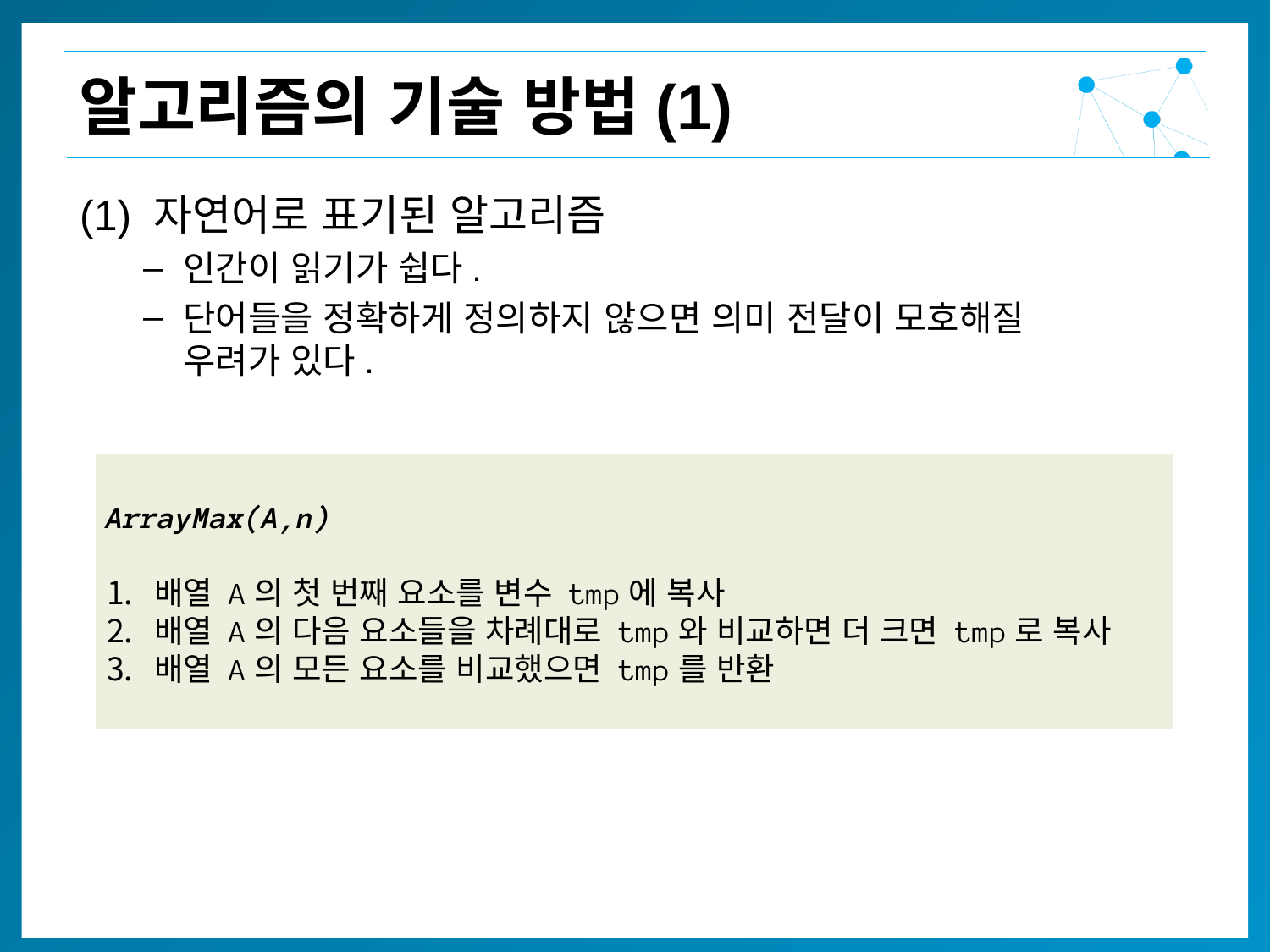

알고리즘의 기술 방법(1)
(1) 자연어로 표기된 알고리즘
인간이 읽기가 쉽다.
단어들을 정확하게 정의하지 않으면 의미 전달이 모호해질
우려가 있다.

ArrayMax(A,n)

배열 A의 첫 번째 요소를 변수 tmp에 복사
배열 A의 다음 요소들을 차례대로 tmp와 비교하면 더 크면 tmp로 복사
배열 A의 모든 요소를 비교했으면 tmp를 반환